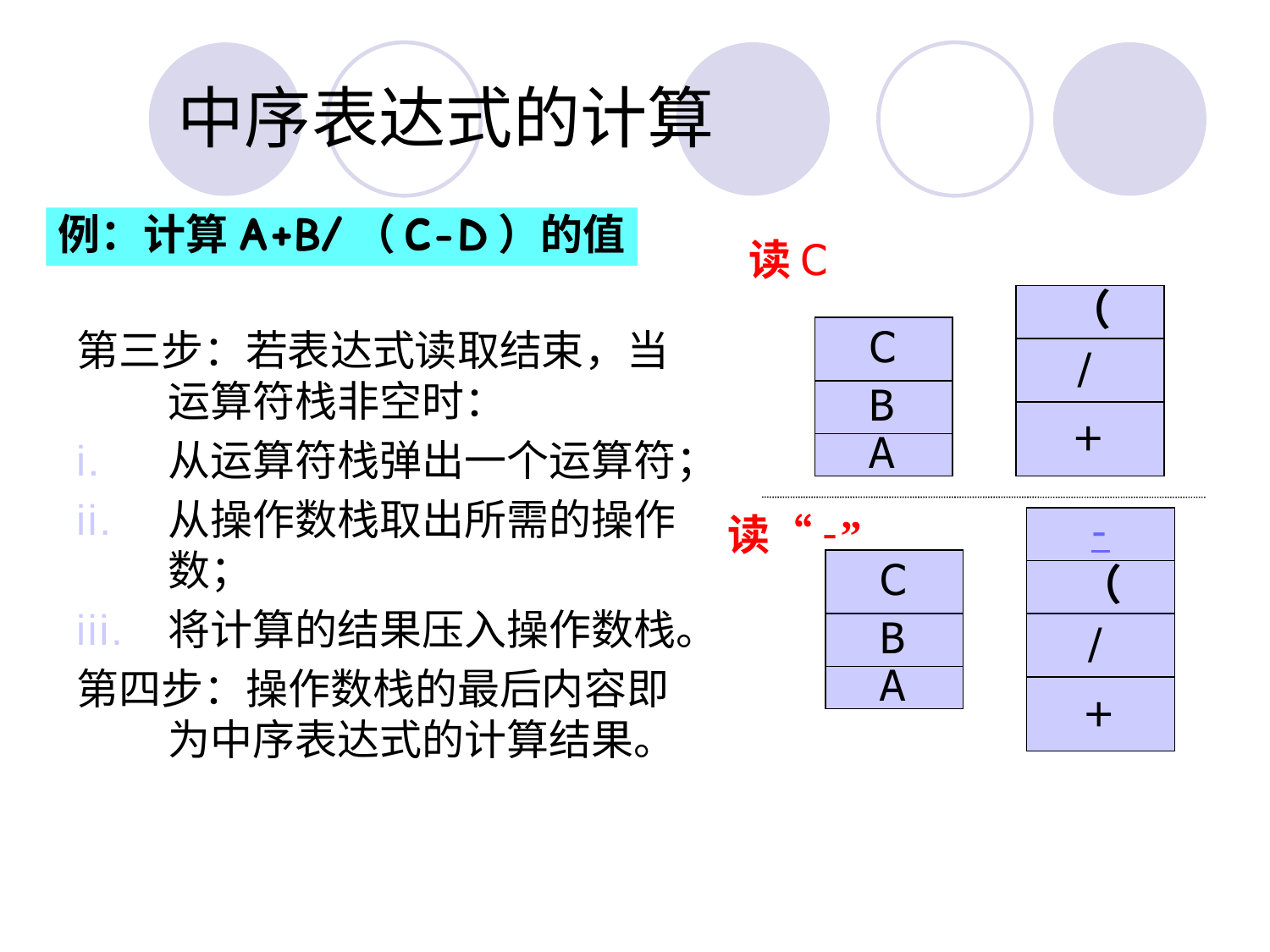

# 中序表达式的计算
例：计算A+B/（C-D）的值
读C
（
/
+
C
B
A
第三步：若表达式读取结束，当运算符栈非空时：
从运算符栈弹出一个运算符；
从操作数栈取出所需的操作数；
将计算的结果压入操作数栈。
第四步：操作数栈的最后内容即为中序表达式的计算结果。

-
（
/
+
读“-”
C
B
A

45